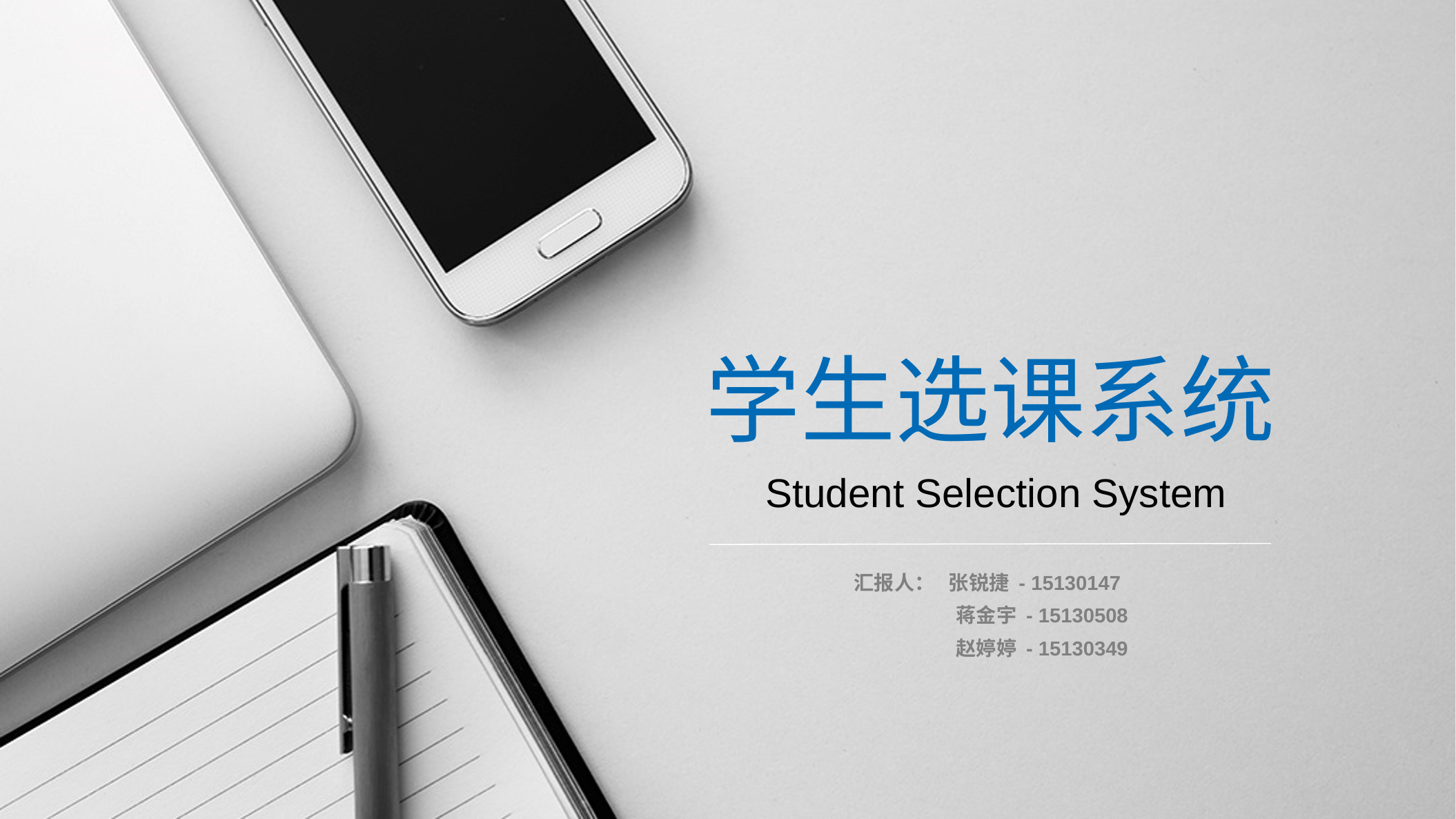

学生选课系统
Student Selection System
汇报人：   张锐捷 - 15130147
	蒋金宇 - 15130508
	赵婷婷 - 15130349